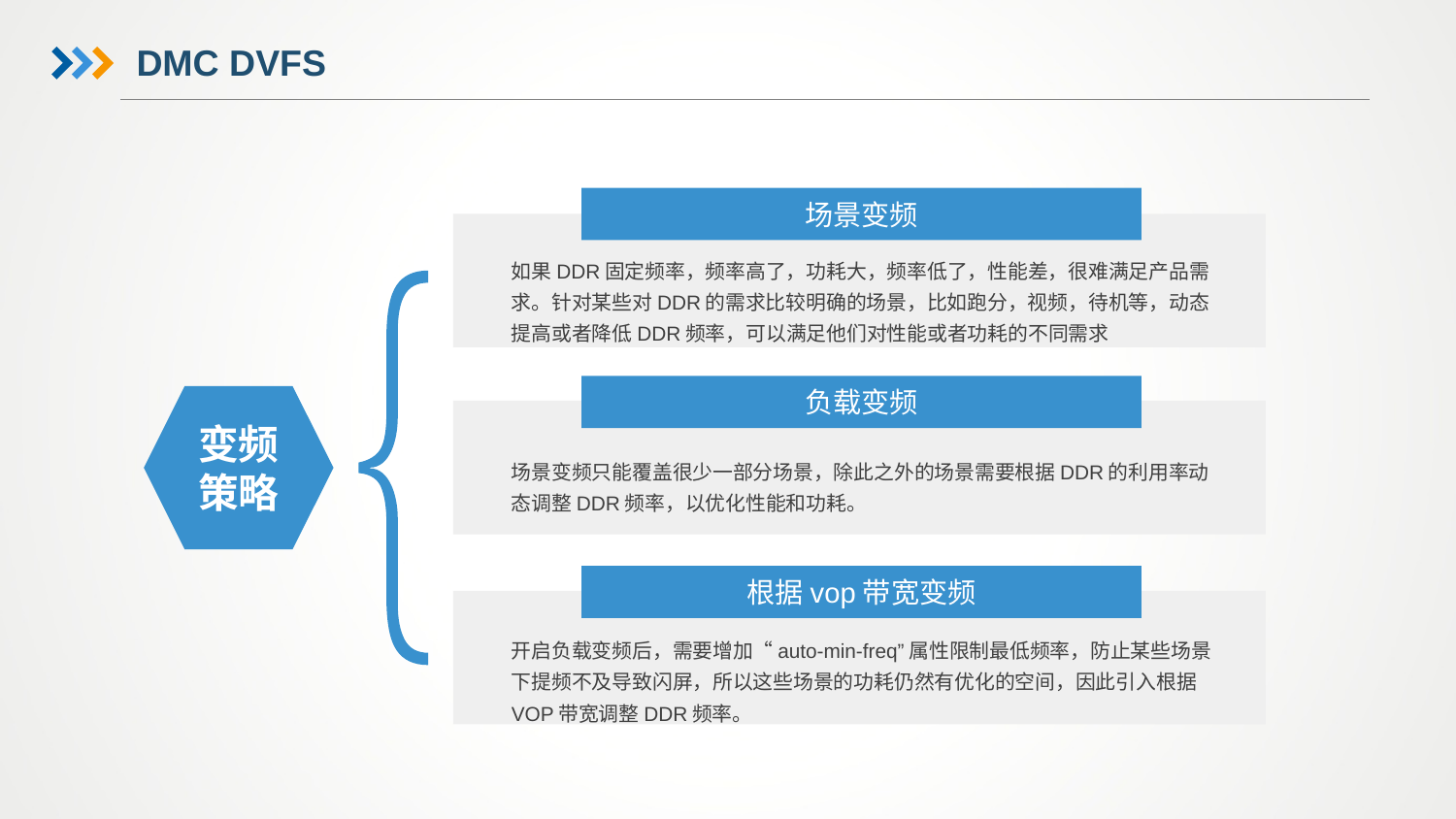

DMC DVFS

场景变频

如果DDR固定频率，频率高了，功耗大，频率低了，性能差，很难满足产品需求。针对某些对DDR的需求比较明确的场景，比如跑分，视频，待机等，动态提高或者降低DDR频率，可以满足他们对性能或者功耗的不同需求

负载变频
变频策略

场景变频只能覆盖很少一部分场景，除此之外的场景需要根据DDR的利用率动态调整DDR频率，以优化性能和功耗。
根据vop带宽变频

开启负载变频后，需要增加“auto-min-freq”属性限制最低频率，防止某些场景下提频不及导致闪屏，所以这些场景的功耗仍然有优化的空间，因此引入根据VOP带宽调整DDR频率。